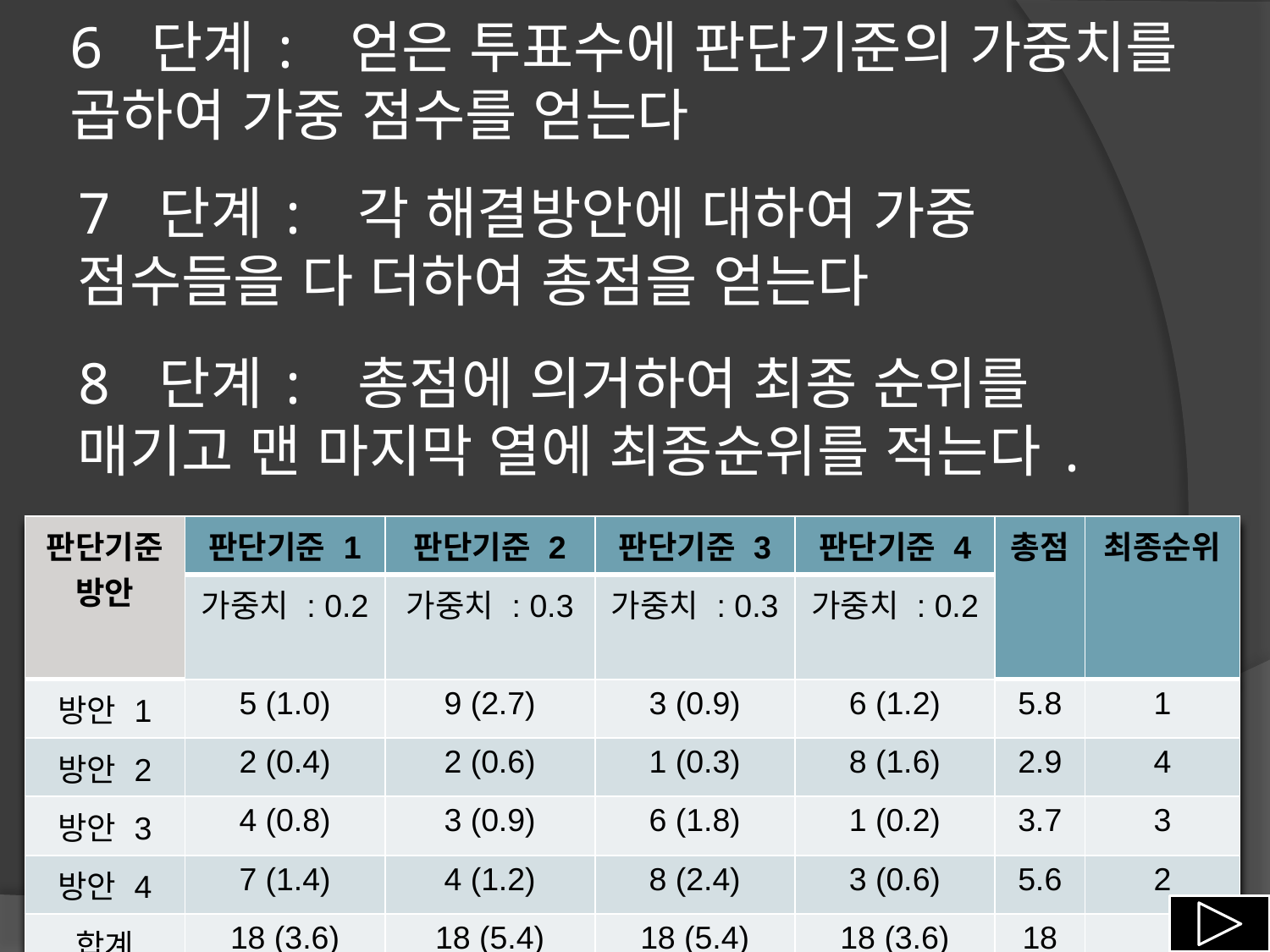

# 6 단계: 얻은 투표수에 판단기준의 가중치를 곱하여 가중 점수를 얻는다
7 단계: 각 해결방안에 대하여 가중 점수들을 다 더하여 총점을 얻는다
8 단계: 총점에 의거하여 최종 순위를 매기고 맨 마지막 열에 최종순위를 적는다.
| 판단기준 방안 | 판단기준 1 | 판단기준 2 | 판단기준 3 | 판단기준 4 | 총점 | 최종순위 |
| --- | --- | --- | --- | --- | --- | --- |
|  | 가중치 : 0.2 | 가중치 : 0.3 | 가중치 : 0.3 | 가중치 : 0.2 |  |  |
| 방안 1 | 5 (1.0) | 9 (2.7) | 3 (0.9) | 6 (1.2) | 5.8 | 1 |
| 방안 2 | 2 (0.4) | 2 (0.6) | 1 (0.3) | 8 (1.6) | 2.9 | 4 |
| 방안 3 | 4 (0.8) | 3 (0.9) | 6 (1.8) | 1 (0.2) | 3.7 | 3 |
| 방안 4 | 7 (1.4) | 4 (1.2) | 8 (2.4) | 3 (0.6) | 5.6 | 2 |
| 합계 | 18 (3.6) | 18 (5.4) | 18 (5.4) | 18 (3.6) | 18 |  |